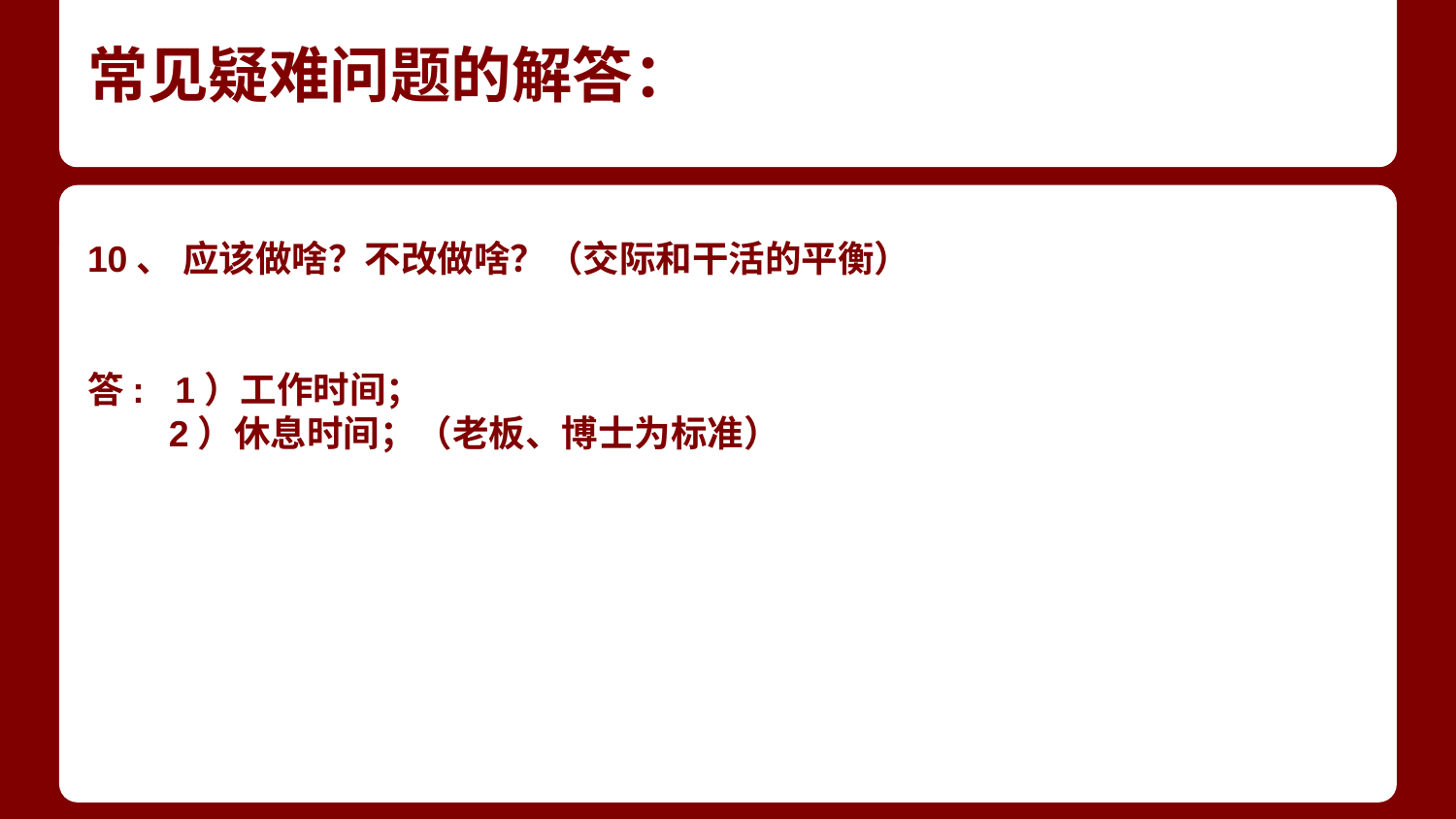

# 常见疑难问题的解答：
10、 应该做啥？不改做啥？（交际和干活的平衡）

答:   1）工作时间；
        2）休息时间；（老板、博士为标准）